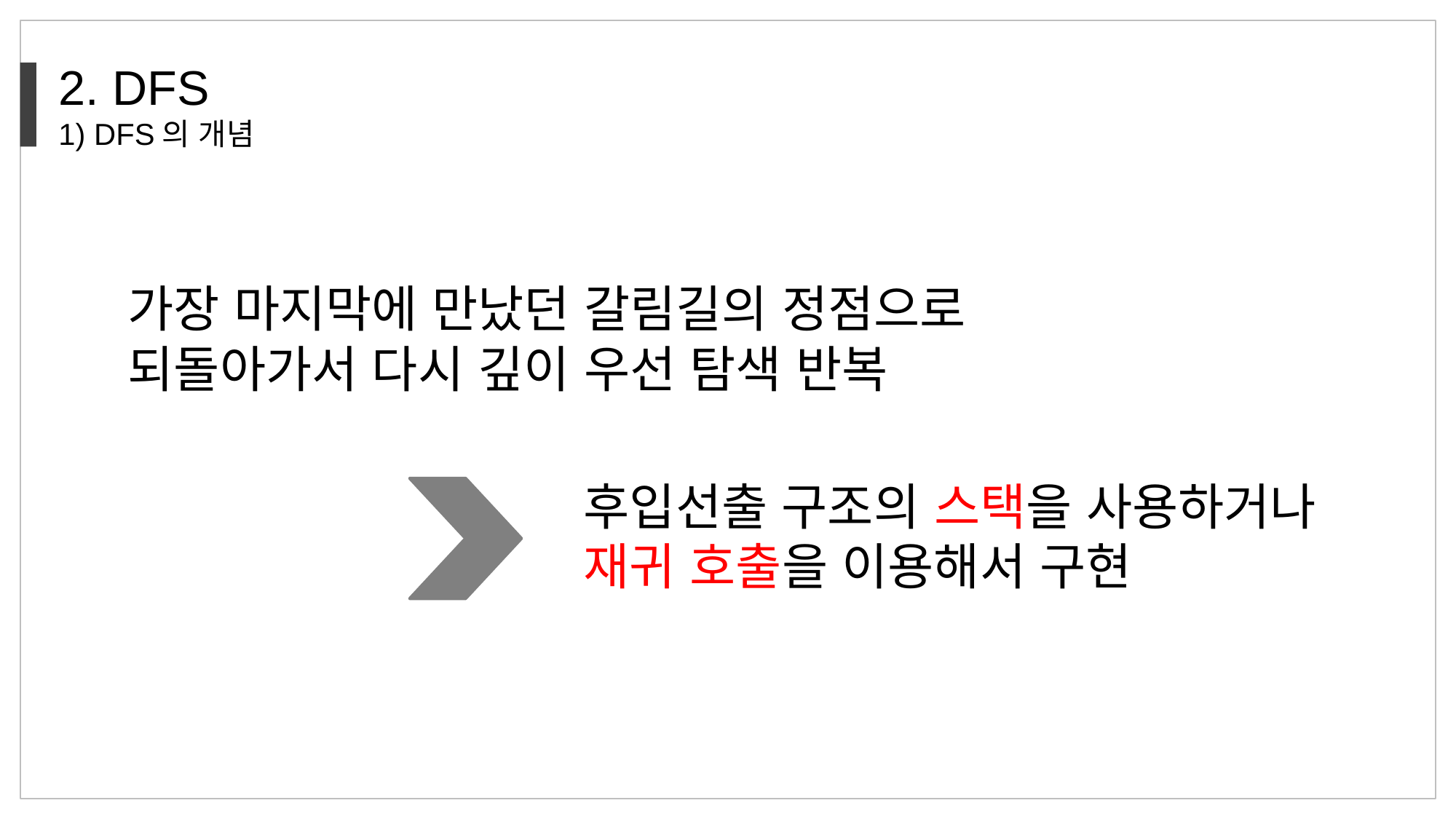

2. DFS
1) DFS의 개념

가장 마지막에 만났던 갈림길의 정점으로 되돌아가서 다시 깊이 우선 탐색 반복
후입선출 구조의 스택을 사용하거나 재귀 호출을 이용해서 구현